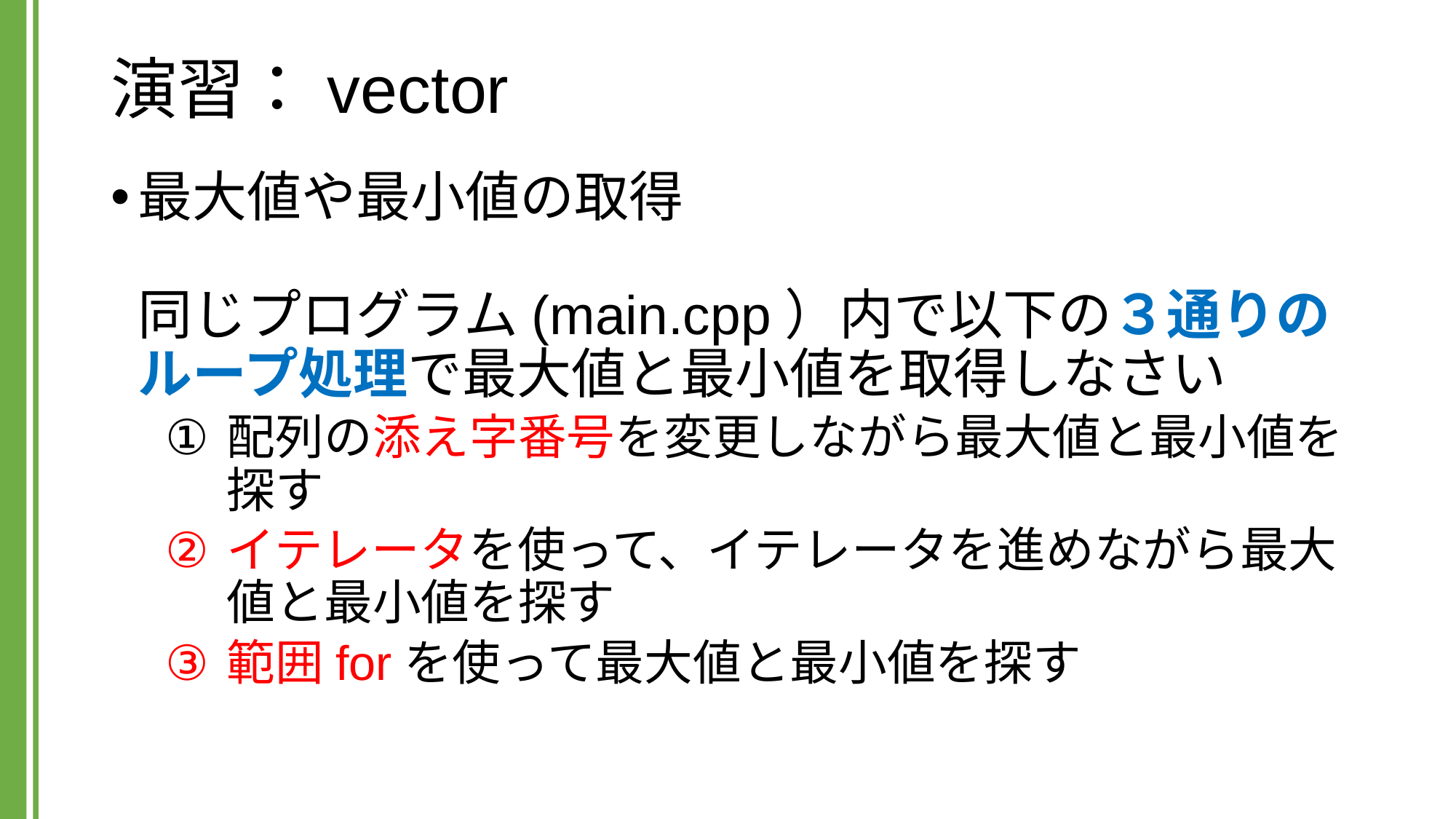

# 演習：vector
最大値や最小値の取得
同じプログラム(main.cpp）内で以下の３通りのループ処理で最大値と最小値を取得しなさい
配列の添え字番号を変更しながら最大値と最小値を探す
イテレータを使って、イテレータを進めながら最大値と最小値を探す
範囲forを使って最大値と最小値を探す